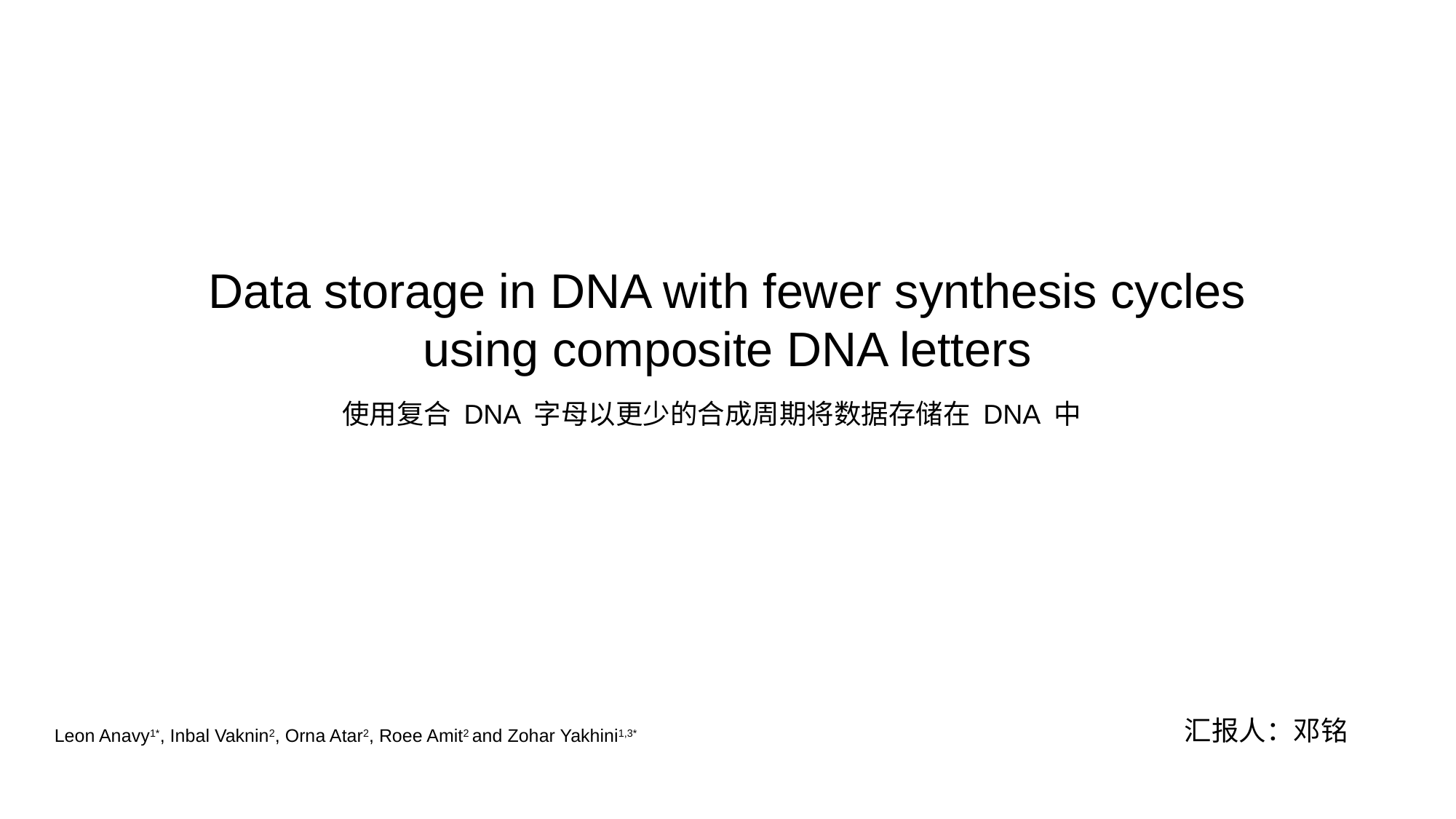

Data storage in DNA with fewer synthesis cycles using composite DNA letters
使用复合 DNA 字母以更少的合成周期将数据存储在 DNA 中
汇报人：邓铭
Leon Anavy1*, Inbal Vaknin2, Orna Atar2, Roee Amit2 and Zohar Yakhini1,3*